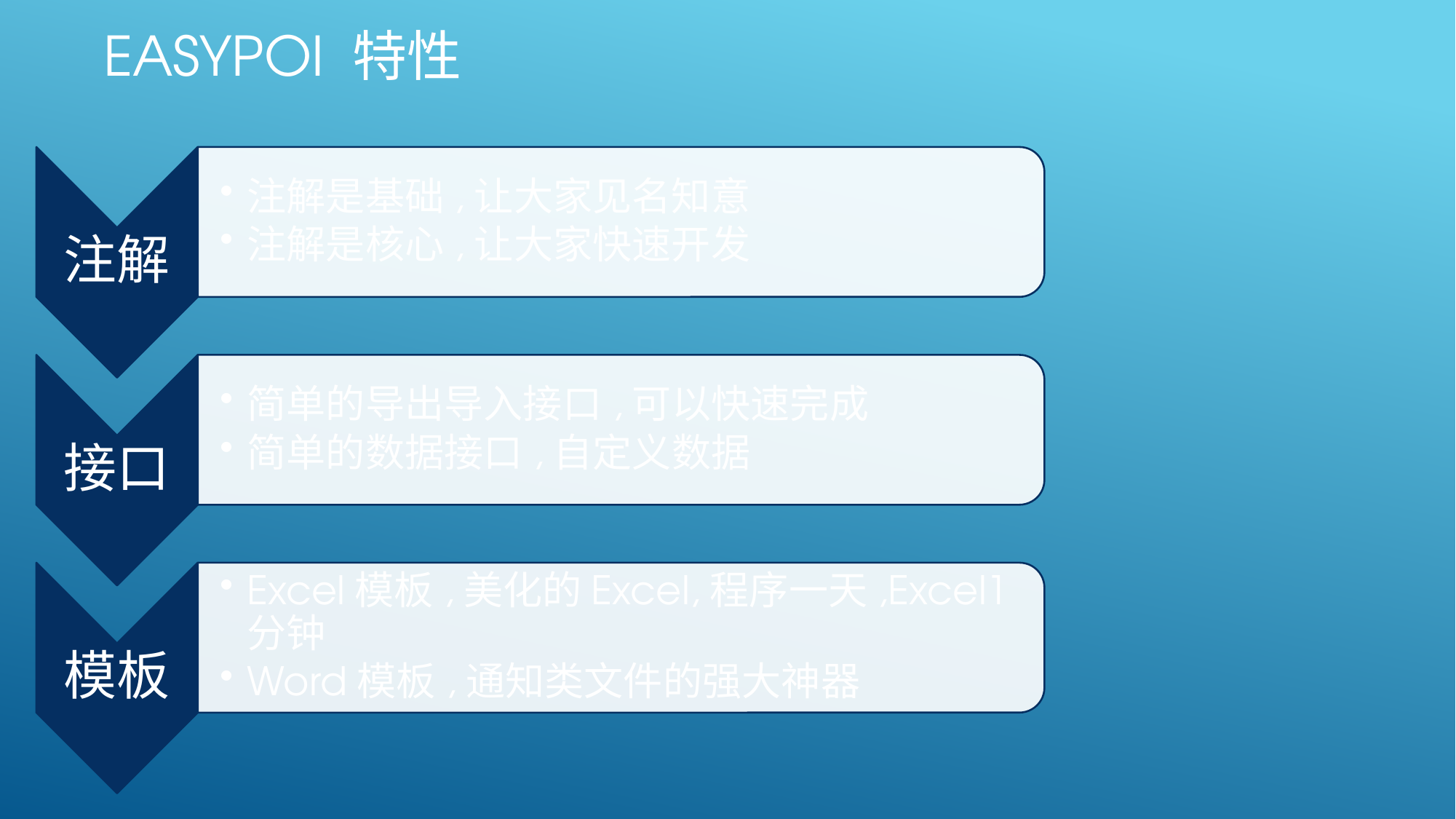

# EASYPOI 特性
注解
注解是基础,让大家见名知意
注解是核心,让大家快速开发
接口
简单的导出导入接口,可以快速完成
简单的数据接口,自定义数据
模板
Excel模板,美化的Excel,程序一天,Excel1分钟
Word模板,通知类文件的强大神器